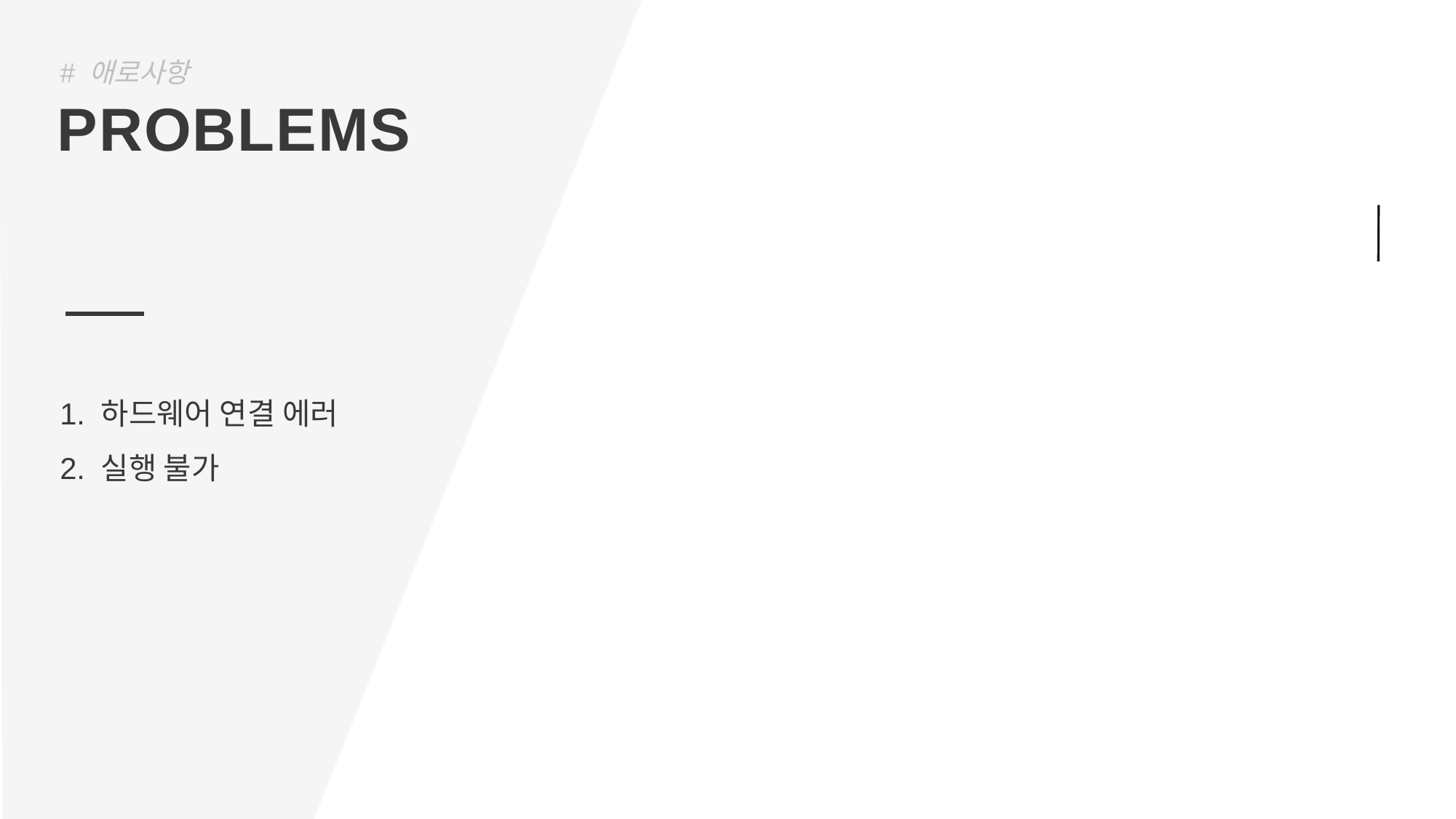

# 애로사항
PROBLEMS
12

하드웨어 연결 에러
실행 불가